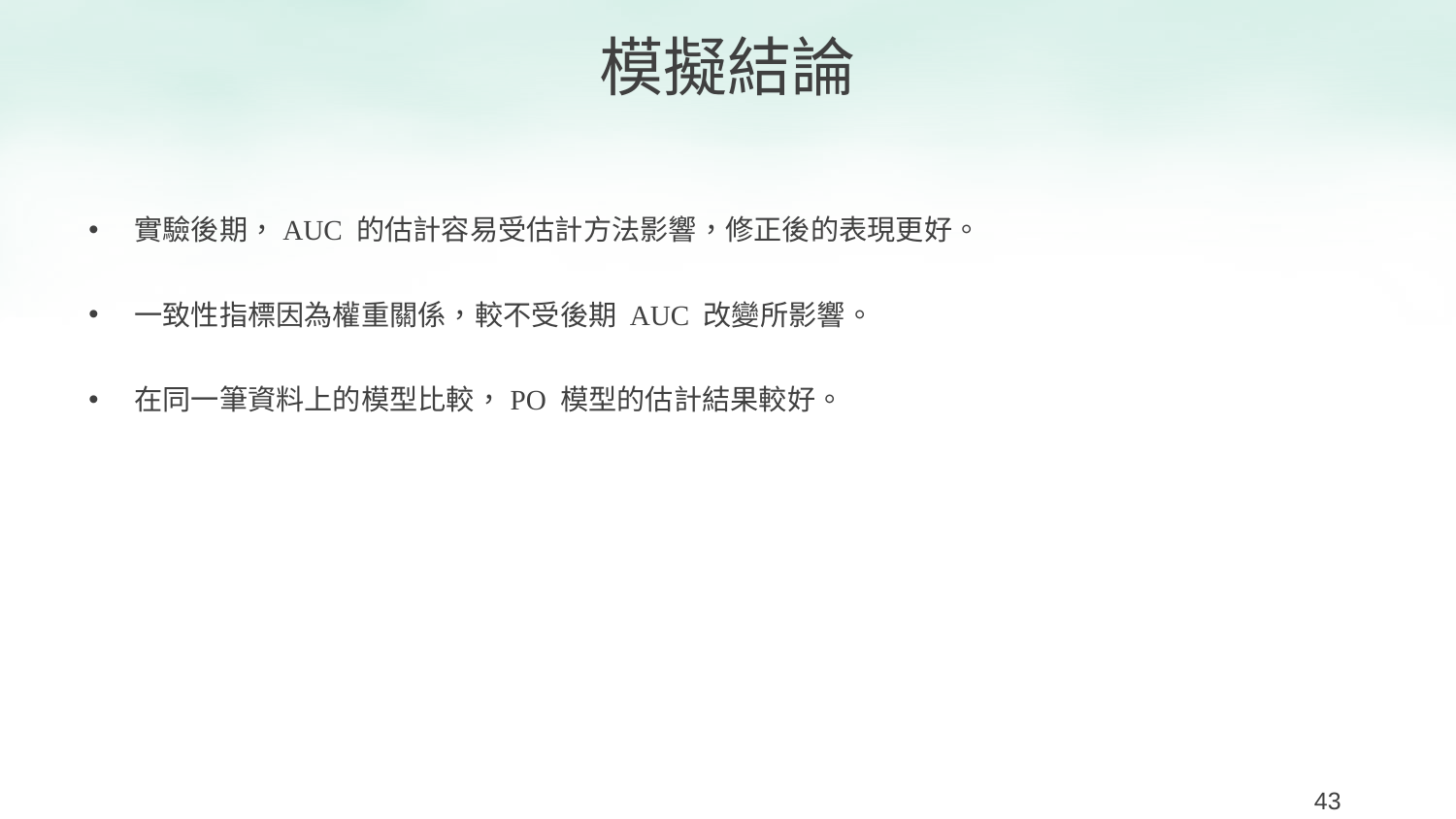

模擬結論
實驗後期，AUC 的估計容易受估計方法影響，修正後的表現更好。
一致性指標因為權重關係，較不受後期 AUC 改變所影響。
在同一筆資料上的模型比較，PO 模型的估計結果較好。

43